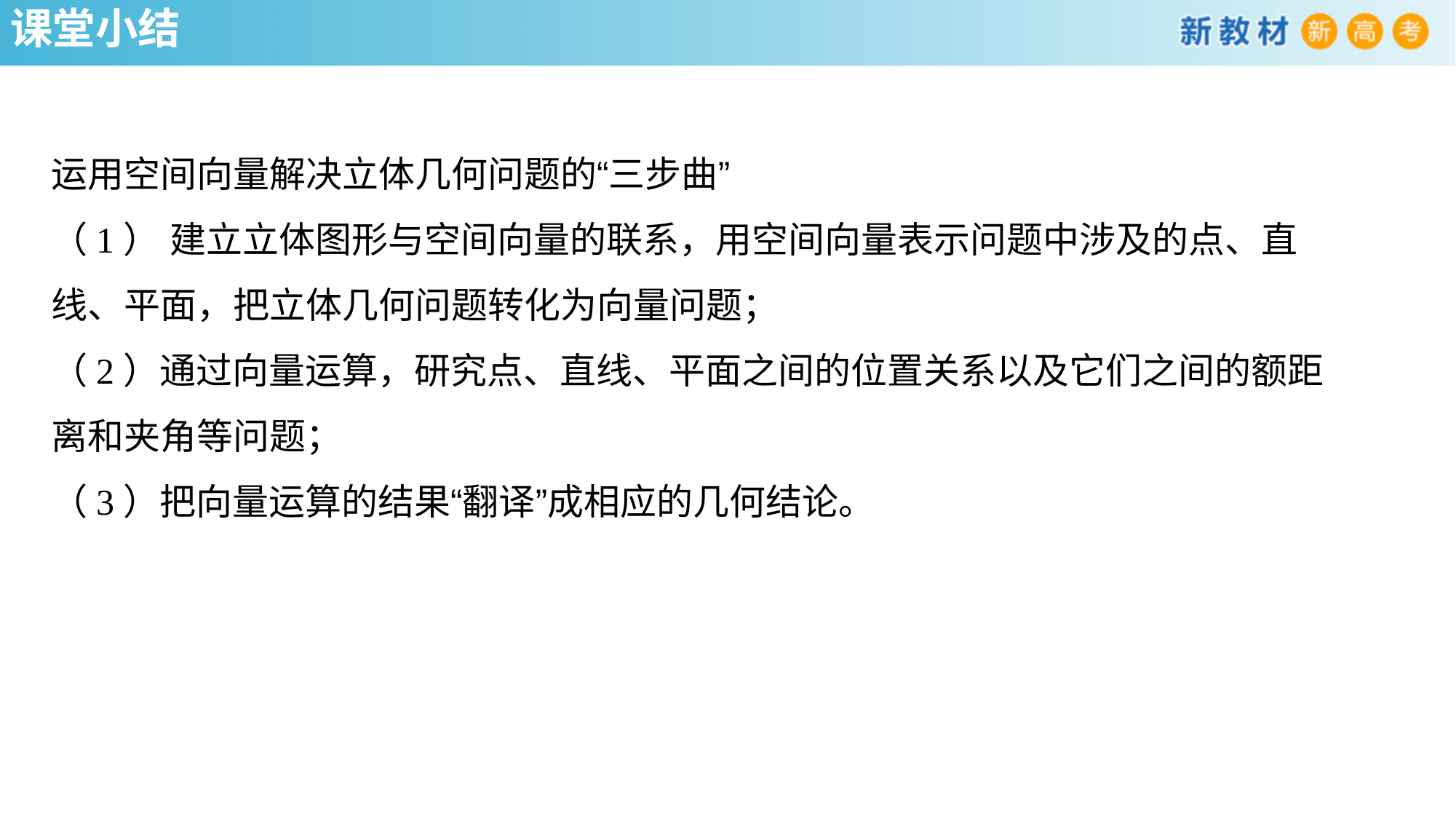

课堂小结
运用空间向量解决立体几何问题的“三步曲”
（1） 建立立体图形与空间向量的联系，用空间向量表示问题中涉及的点、直线、平面，把立体几何问题转化为向量问题；
（2）通过向量运算，研究点、直线、平面之间的位置关系以及它们之间的额距离和夹角等问题；
（3）把向量运算的结果“翻译”成相应的几何结论。